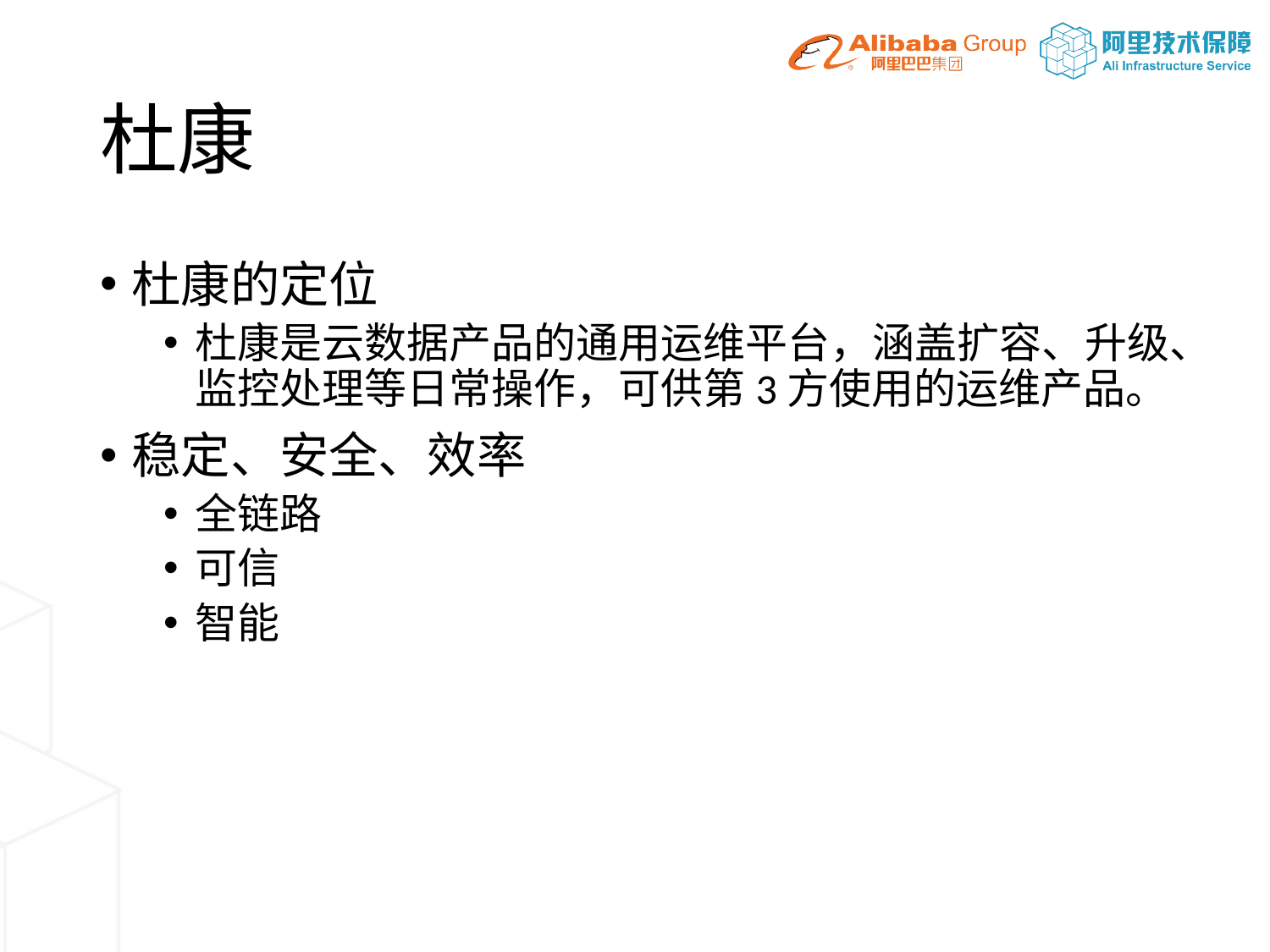

# 杜康
杜康的定位
杜康是云数据产品的通用运维平台，涵盖扩容、升级、监控处理等日常操作，可供第3方使用的运维产品。
稳定、安全、效率
全链路
可信
智能